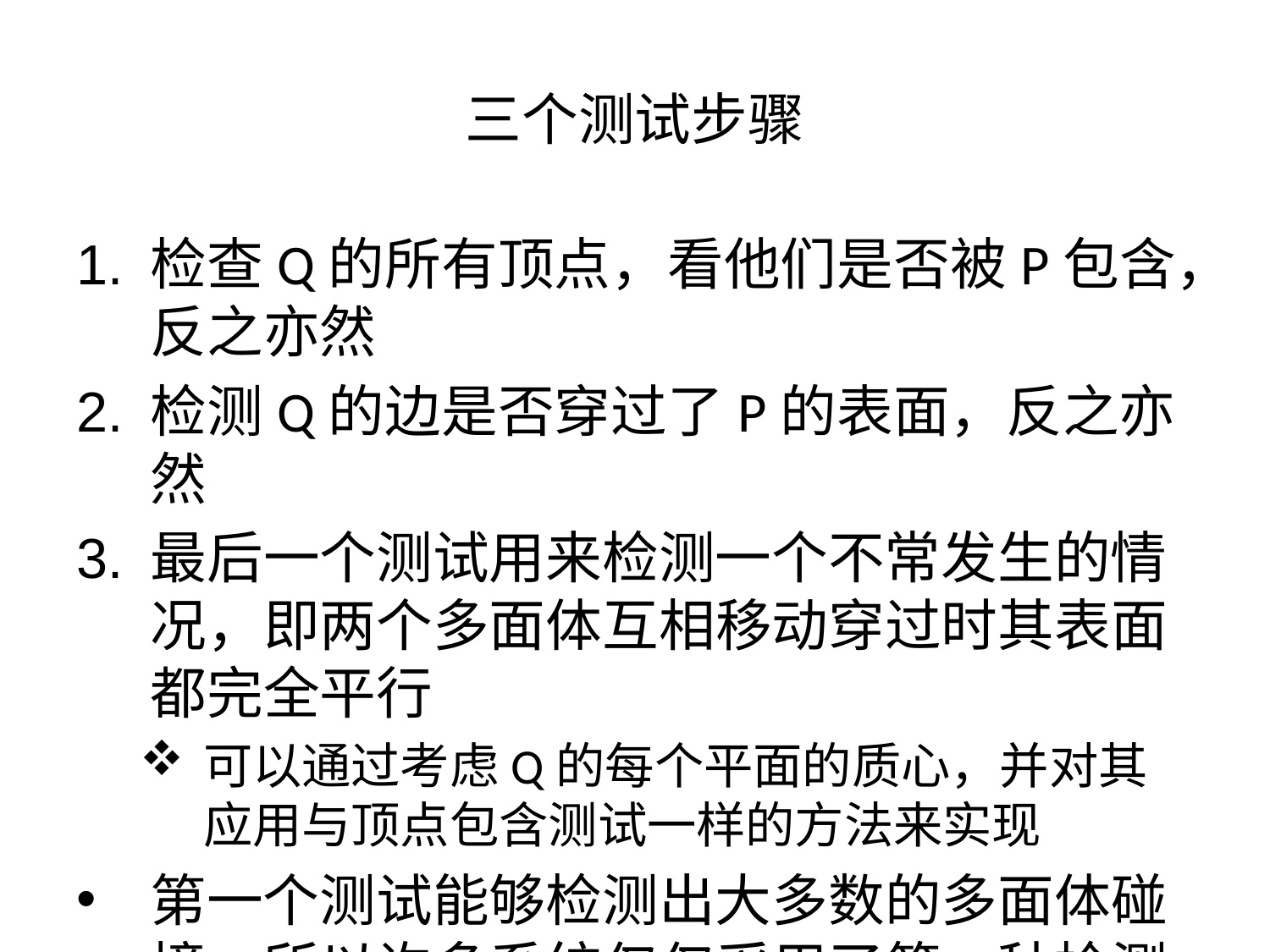

# 三个测试步骤
检查Q的所有顶点，看他们是否被P包含，反之亦然
检测Q的边是否穿过了P的表面，反之亦然
最后一个测试用来检测一个不常发生的情况，即两个多面体互相移动穿过时其表面都完全平行
可以通过考虑Q的每个平面的质心，并对其应用与顶点包含测试一样的方法来实现
第一个测试能够检测出大多数的多面体碰撞，所以许多系统仅仅采用了第一种检测方法